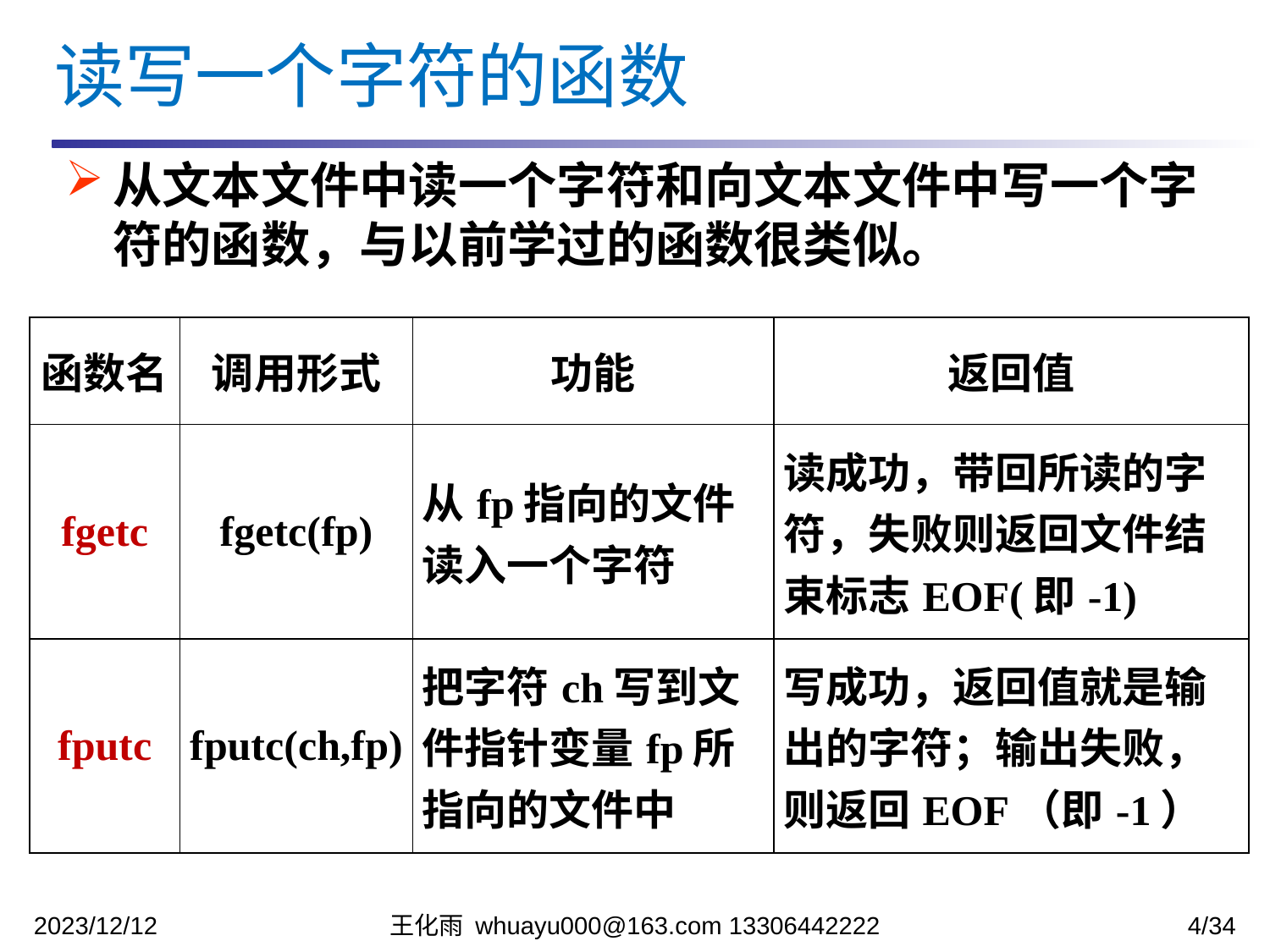

读写一个字符的函数
从文本文件中读一个字符和向文本文件中写一个字符的函数，与以前学过的函数很类似。
| 函数名 | 调用形式 | 功能 | 返回值 |
| --- | --- | --- | --- |
| fgetc | fgetc(fp) | 从fp指向的文件读入一个字符 | 读成功，带回所读的字符，失败则返回文件结束标志EOF(即-1) |
| fputc | fputc(ch,fp) | 把字符ch写到文件指针变量fp所指向的文件中 | 写成功，返回值就是输出的字符；输出失败，则返回EOF（即-1） |
2023/12/12
王化雨 whuayu000@163.com 13306442222
4/34